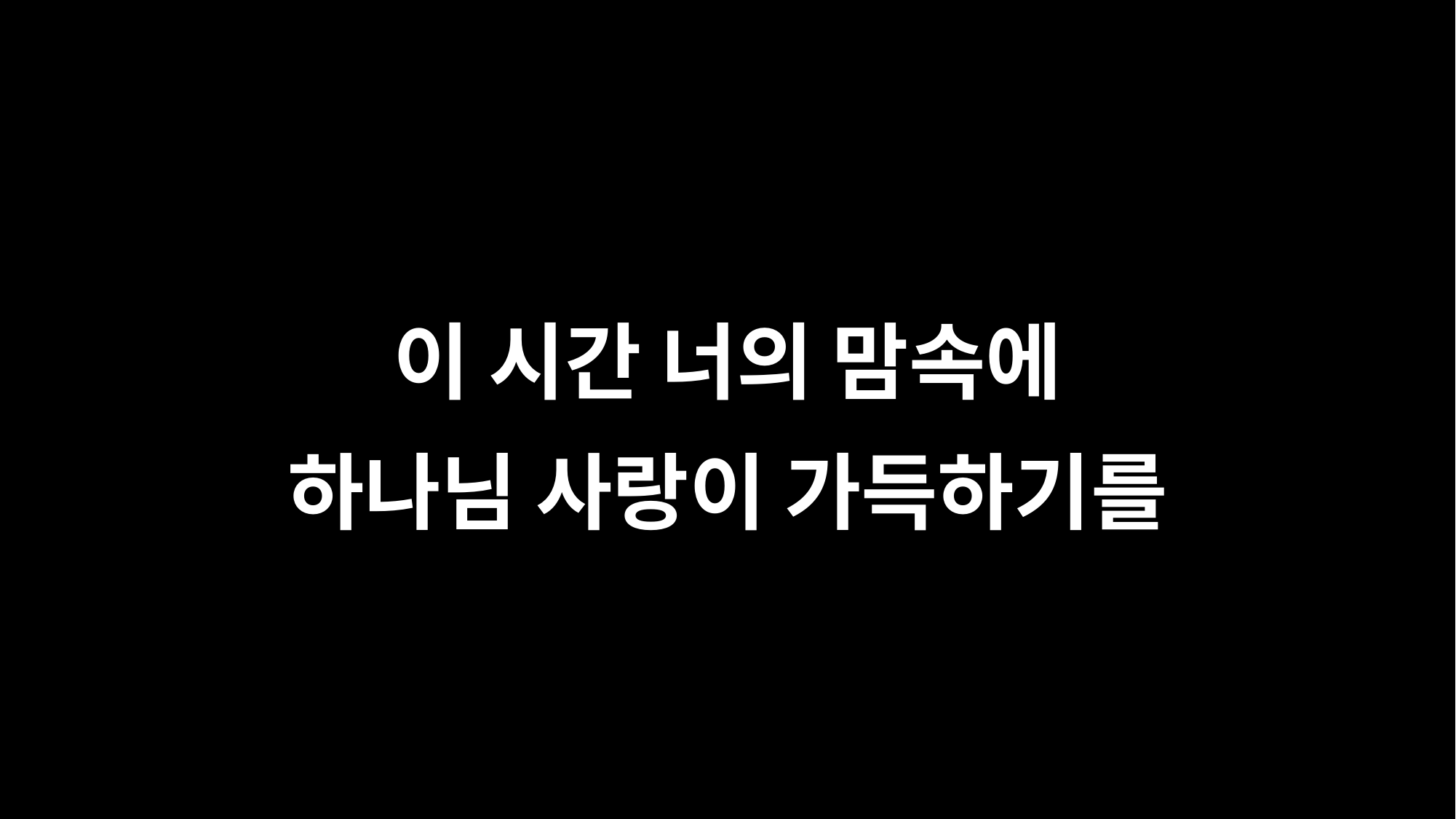

이 시간 너의 맘속에
하나님 사랑이 가득하기를